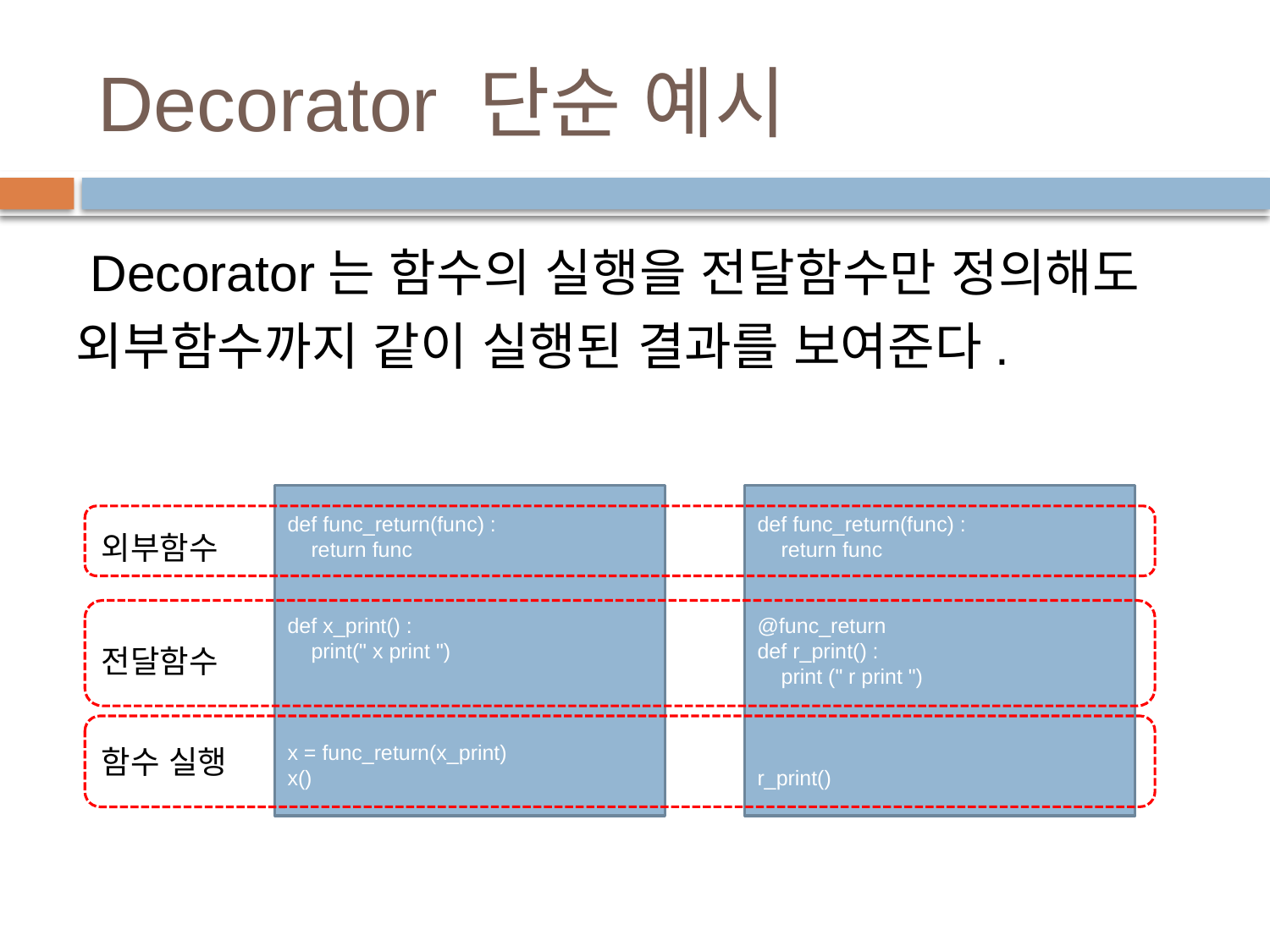

# Decorator 단순 예시
 Decorator는 함수의 실행을 전달함수만 정의해도 외부함수까지 같이 실행된 결과를 보여준다.
def func_return(func) :
    return func

def x_print() :
    print(" x print ")

x = func_return(x_print)
x()
def func_return(func) :
    return func

@func_return
def r_print() :
    print (" r print ")

r_print()

외부함수

전달함수

함수 실행